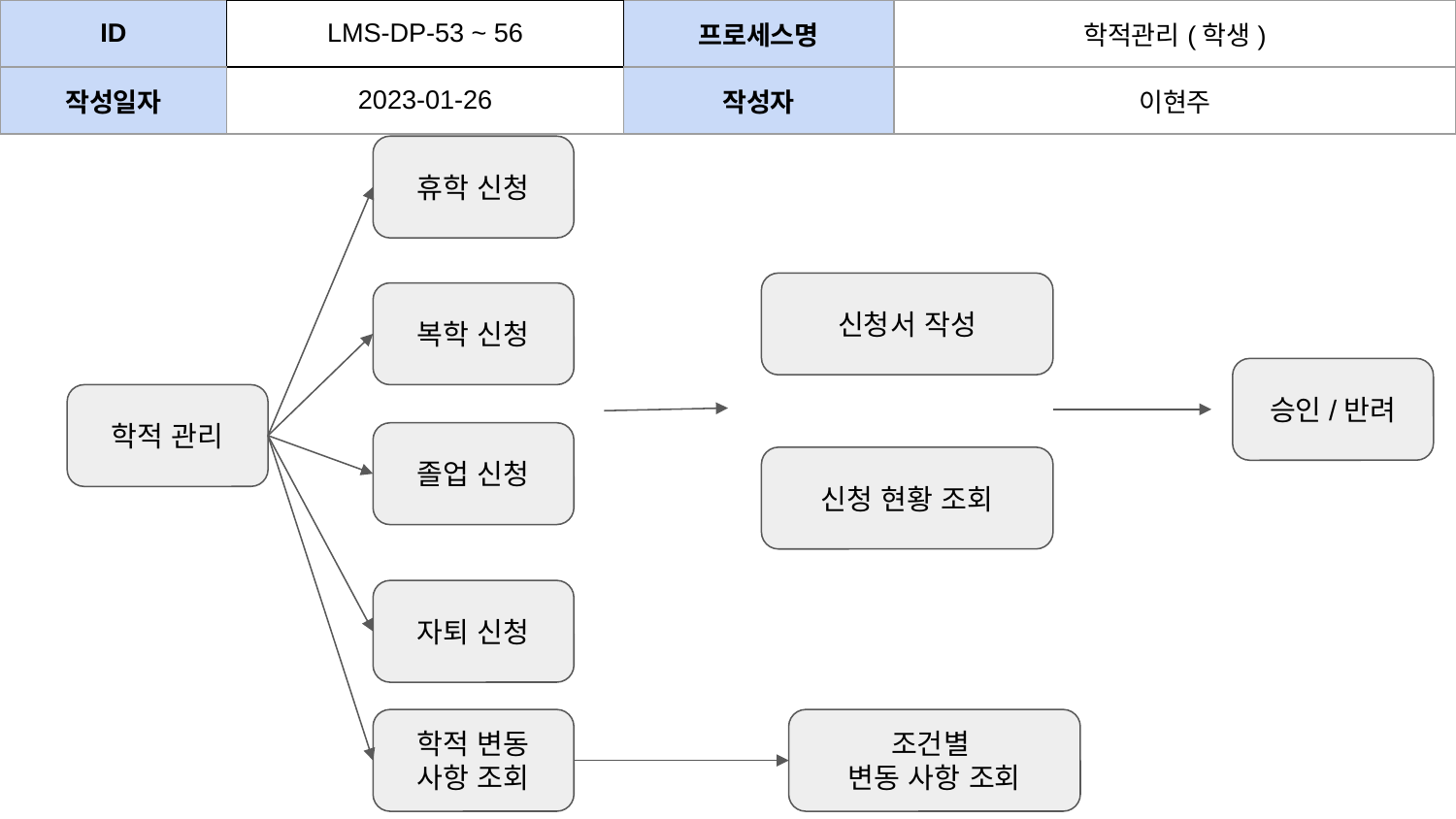

| ID | LMS-DP-53 ~ 56 | 프로세스명 | 학적관리(학생) |  |  |
| --- | --- | --- | --- | --- | --- |
| 작성일자 | 2023-01-26 | 작성자 | 이현주 |  |  |
휴학 신청
신청서 작성
복학 신청
승인/반려
학적 관리
졸업 신청
신청 현황 조회
자퇴 신청
조건별
변동 사항 조회
학적 변동 사항 조회